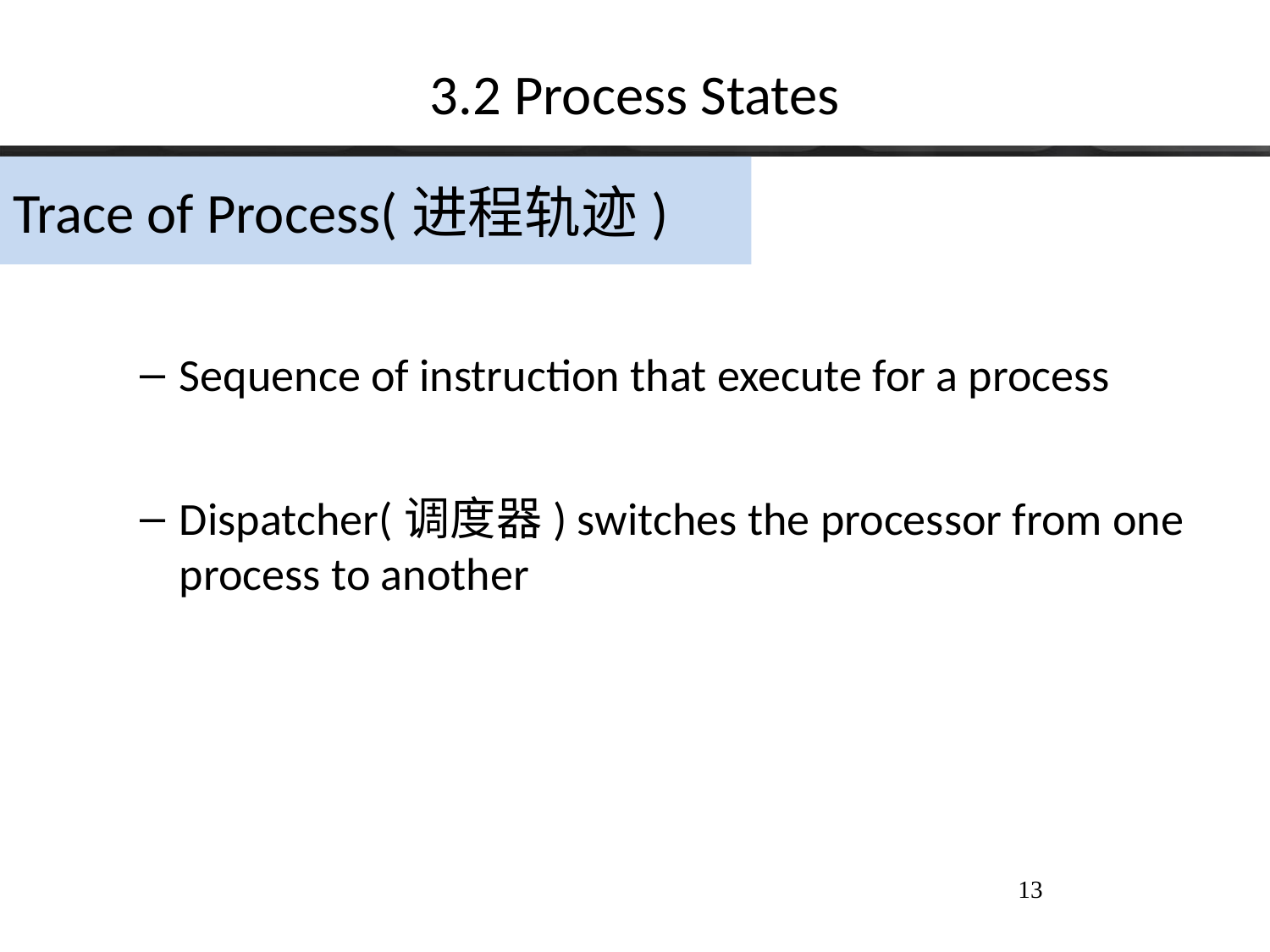

3.2 Process States
# Trace of Process(进程轨迹)

Sequence of instruction that execute for a process

Dispatcher(调度器) switches the processor from one process to another
13